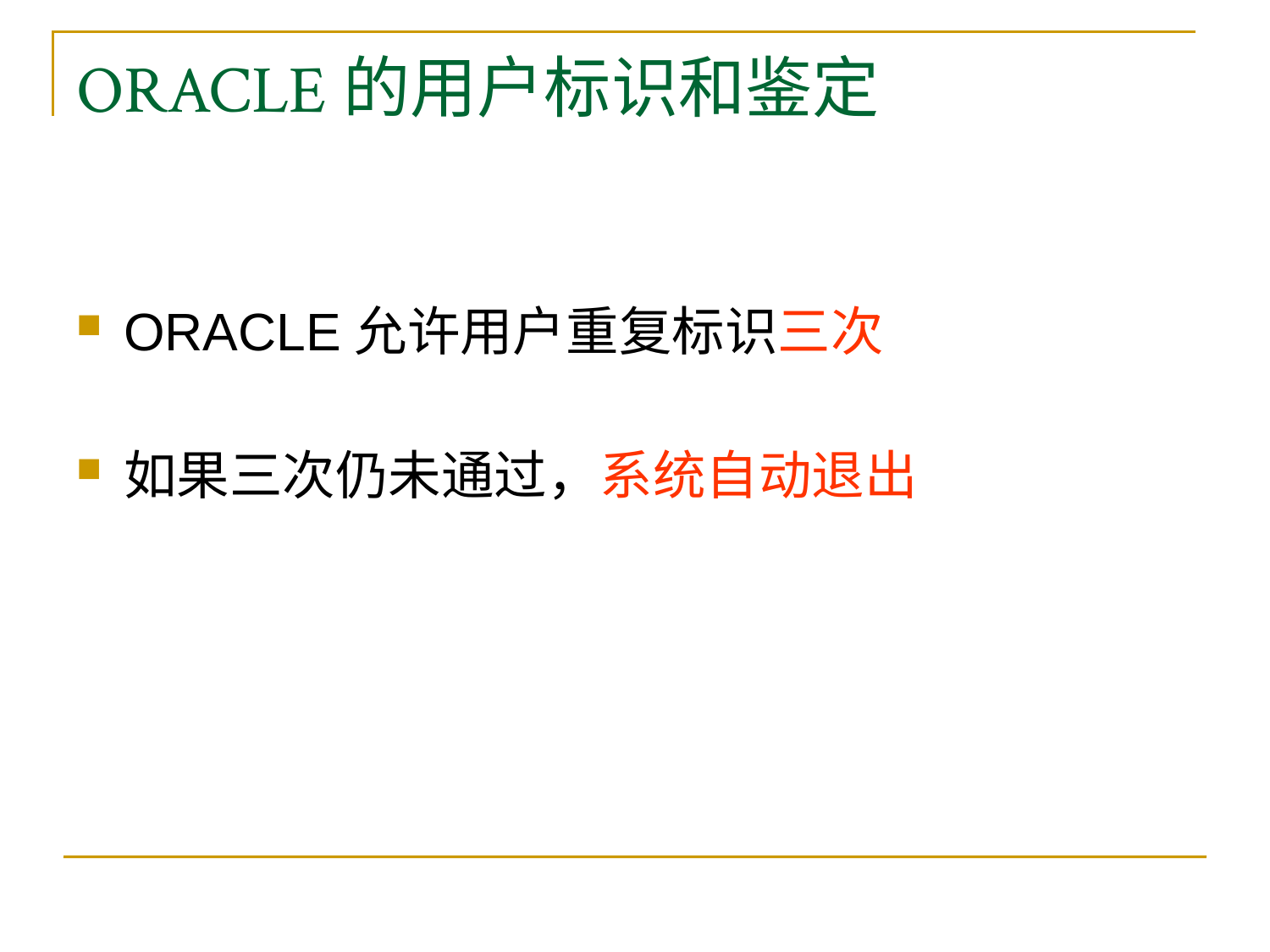

# ORACLE的用户标识和鉴定
ORACLE允许用户重复标识三次
如果三次仍未通过，系统自动退出